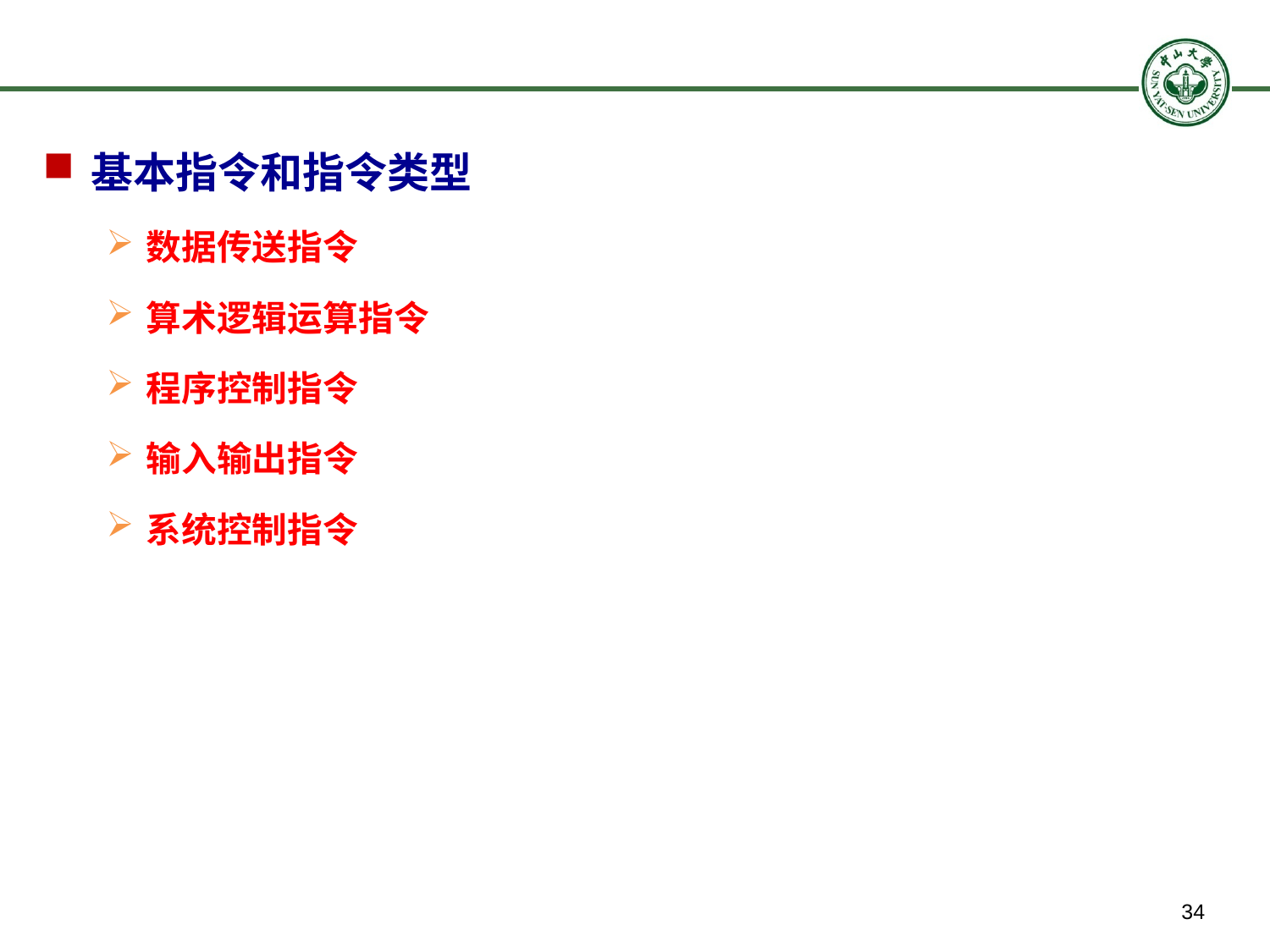

# 小 结
基本指令和指令类型
数据传送指令
算术逻辑运算指令
程序控制指令
输入输出指令
系统控制指令